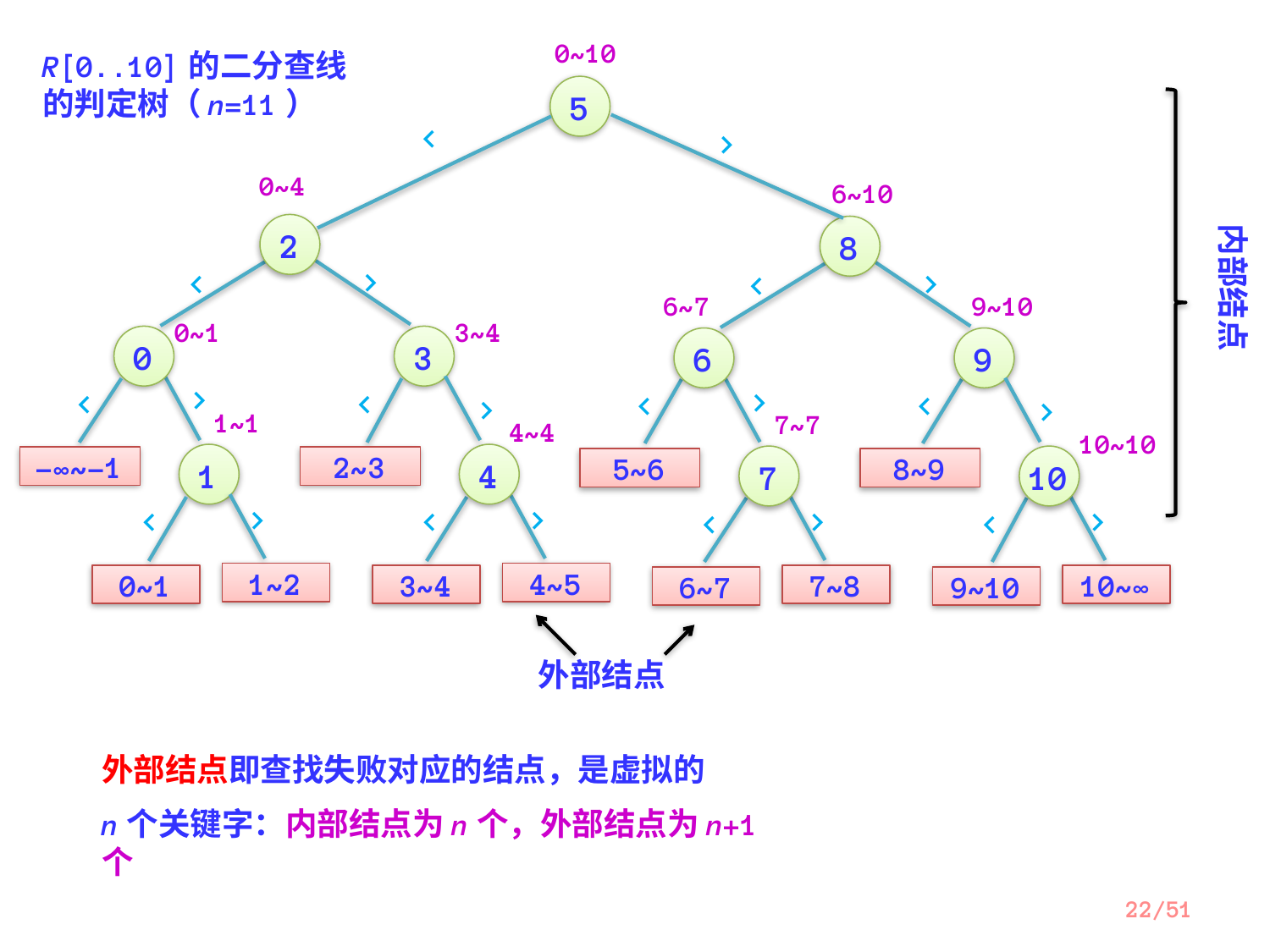

0~10
5
R[0..10]的二分查线的判定树（n=11）

内部结点
<

>
0~4
6~10
2
8
>
<

0~1
3~4
0
3
>
<

6~7
9~10
6
9
>

1~1
1
>

7~7
7

>
4~4
4
<
<

<
<
-∞~-1
2~3
5~6
8~9

>

>
<
<

>

>

<
<

1~2
4~5
0~1
3~4
7~8
10~∞
6~7
9~10

>
10~10
10
外部结点
外部结点即查找失败对应的结点，是虚拟的
n个关键字：内部结点为n个，外部结点为n+1个
22/51